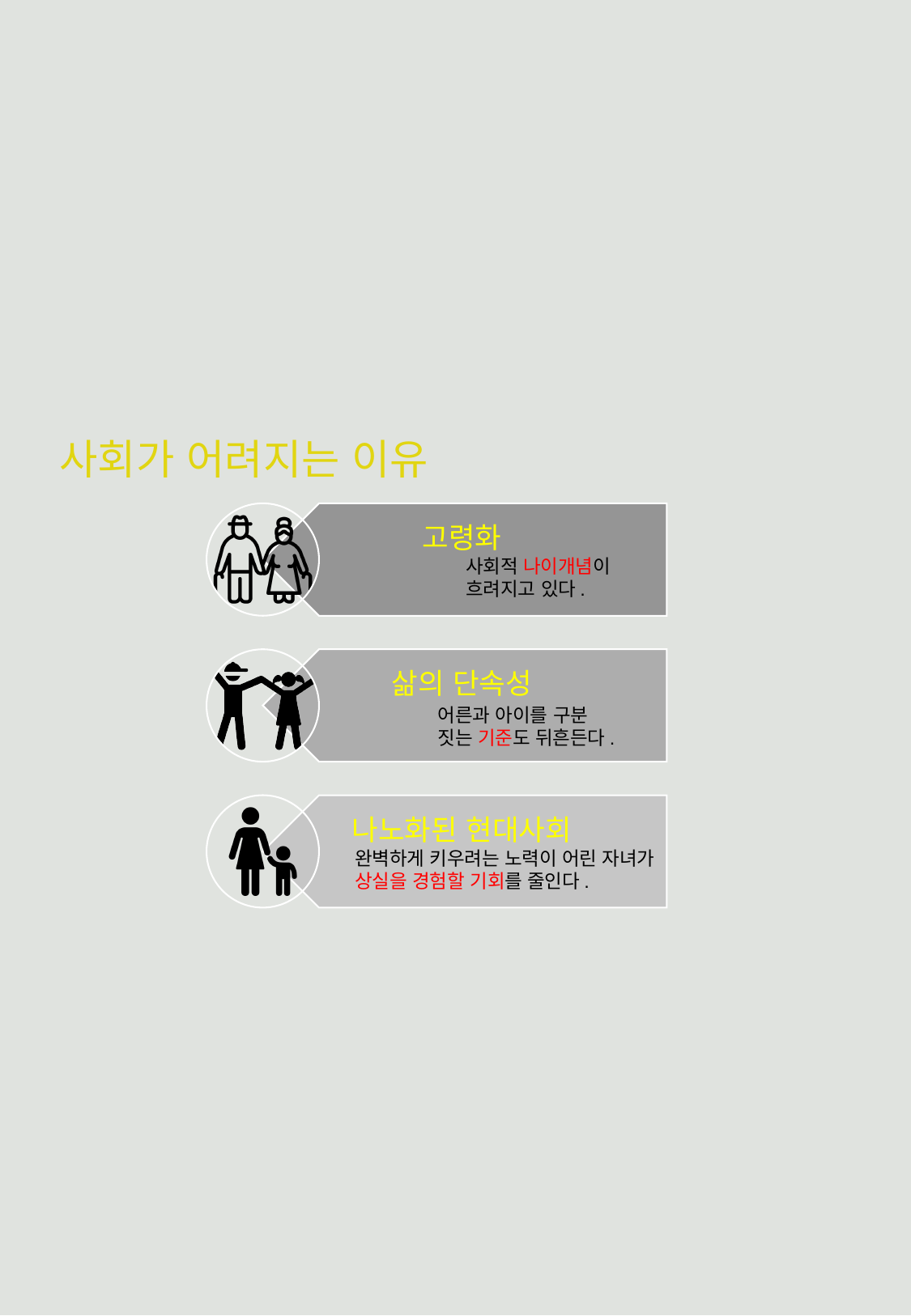

사회가 어려지는 이유
고령화

삶의 단속성

나노화된 현대사회

사회적 나이개념이
흐려지고 있다.
어른과 아이를 구분
짓는 기준도 뒤흔든다.
완벽하게 키우려는 노력이 어린 자녀가
상실을 경험할 기회를 줄인다.